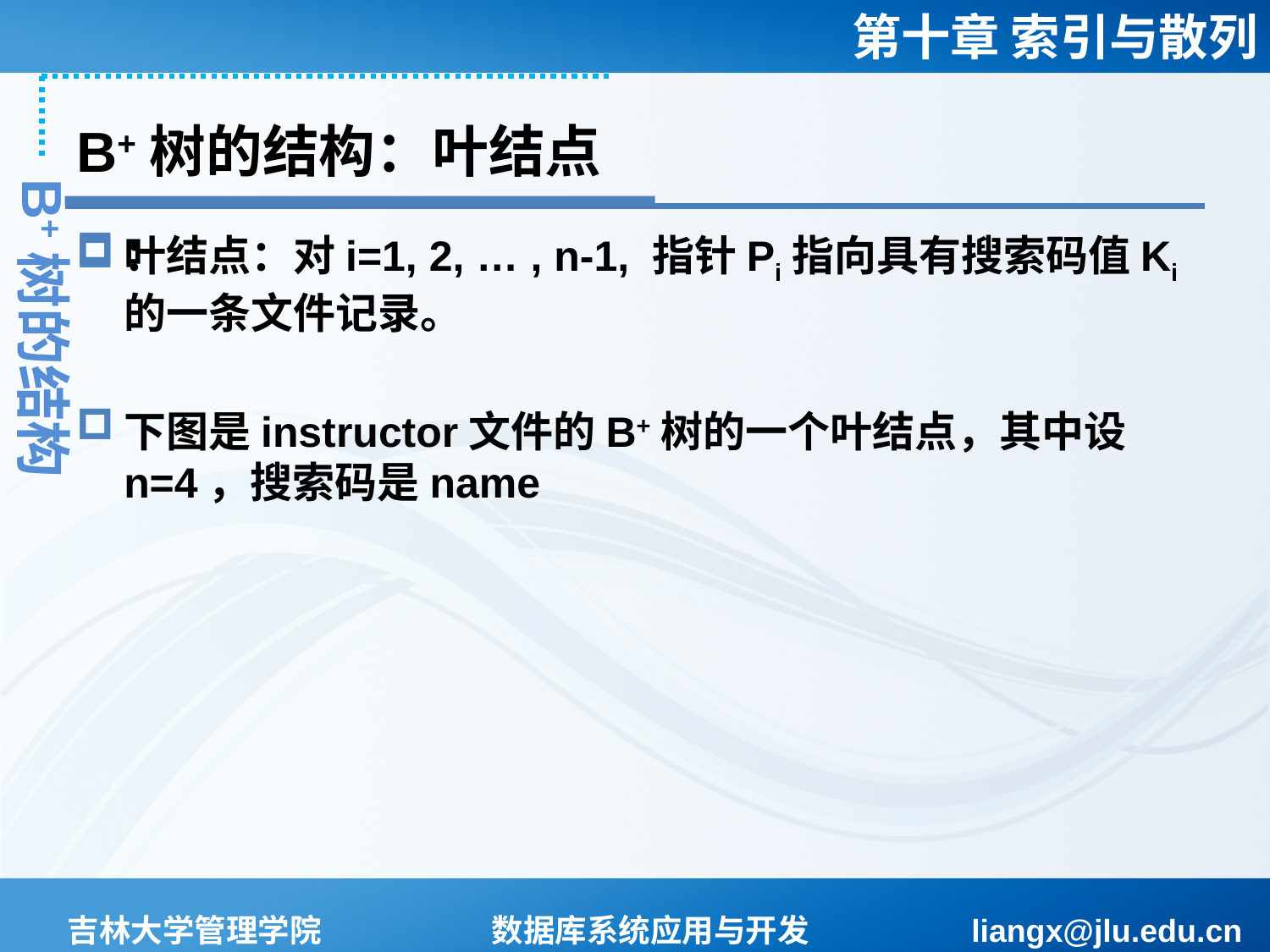

# B+树的结构：叶结点
B+树的结构
：

叶结点：对i=1, 2, … , n-1, 指针Pi指向具有搜索码值Ki的一条文件记录。

下图是instructor文件的B+树的一个叶结点，其中设n=4，搜索码是name